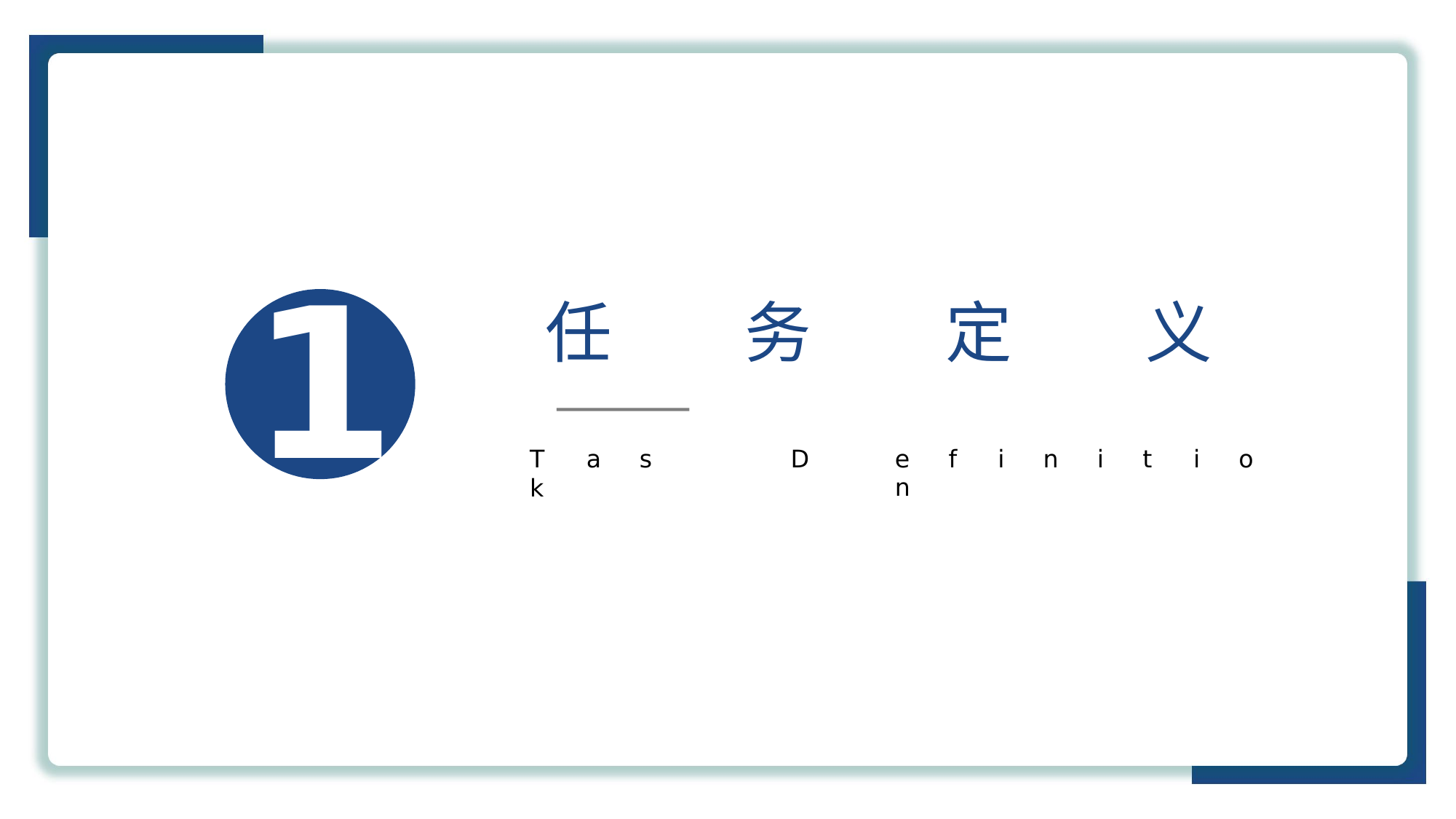

# 1
任
务	定	义
D	e	f	i	n	i	t	i	o	n

T	a	s	k